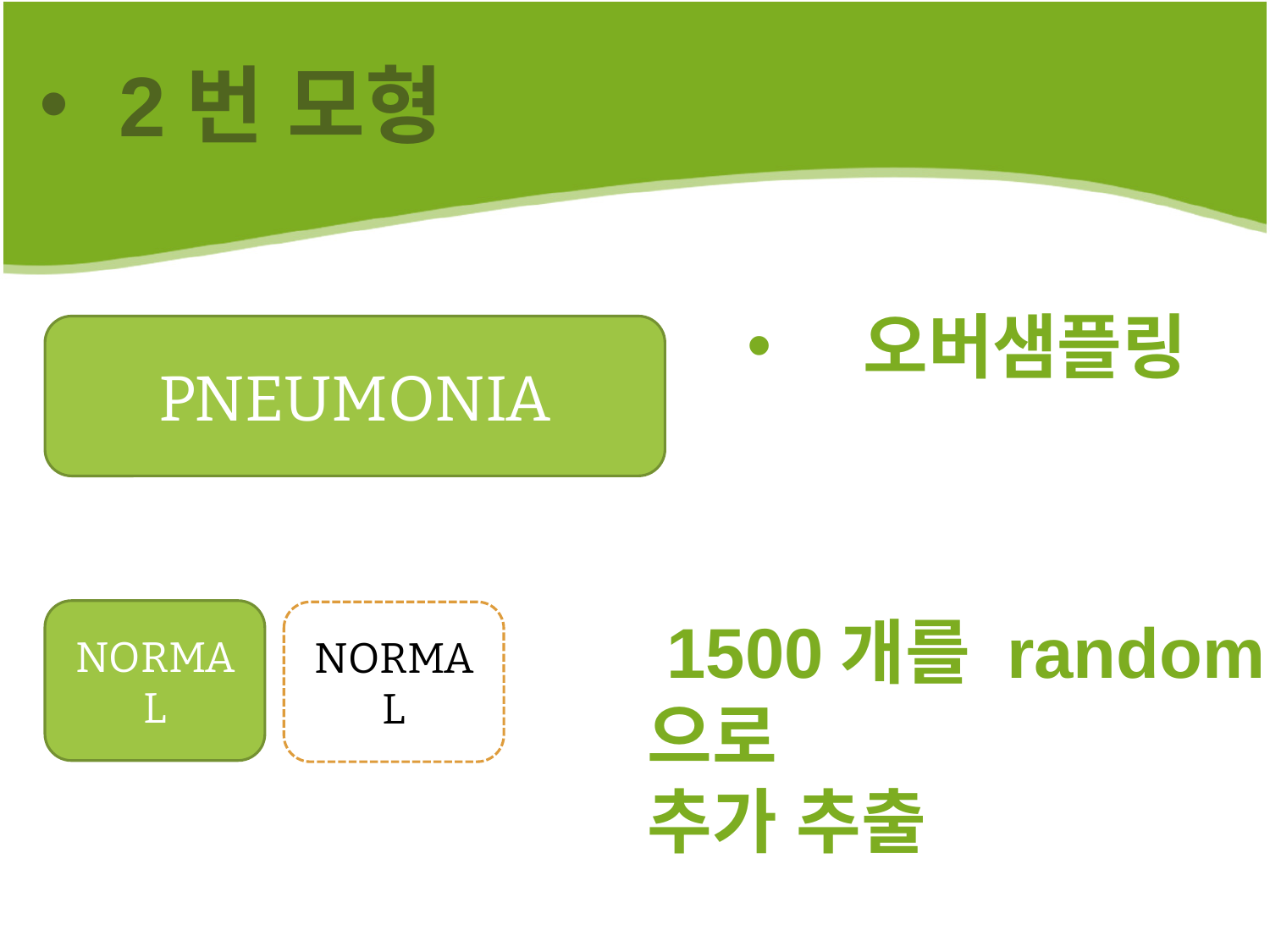

2번 모형
 오버샘플링
PNEUMONIA
NORMAL
NORMAL
 1500개를 random으로
추가 추출
자료
현상